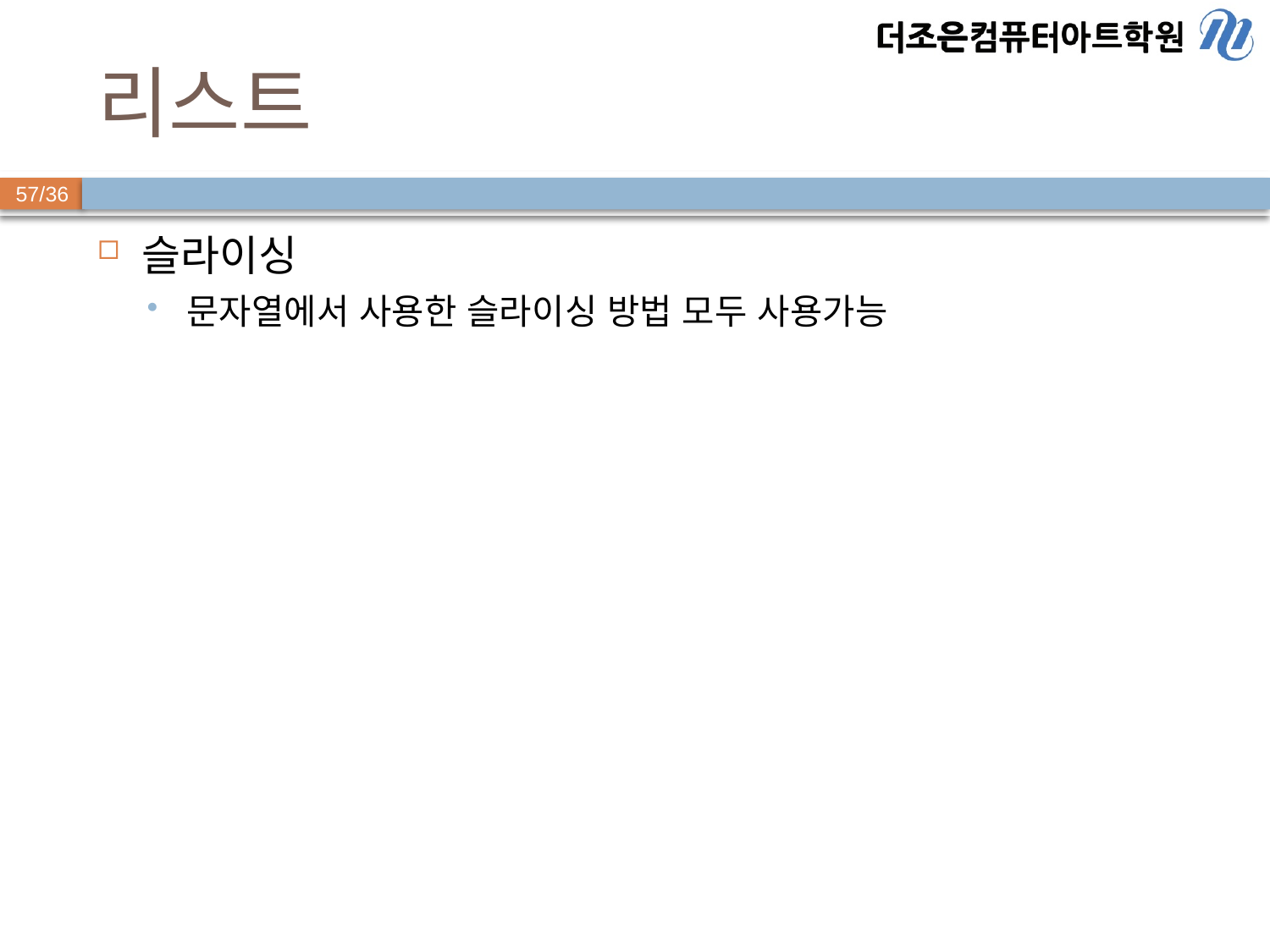

# 리스트
슬라이싱
문자열에서 사용한 슬라이싱 방법 모두 사용가능